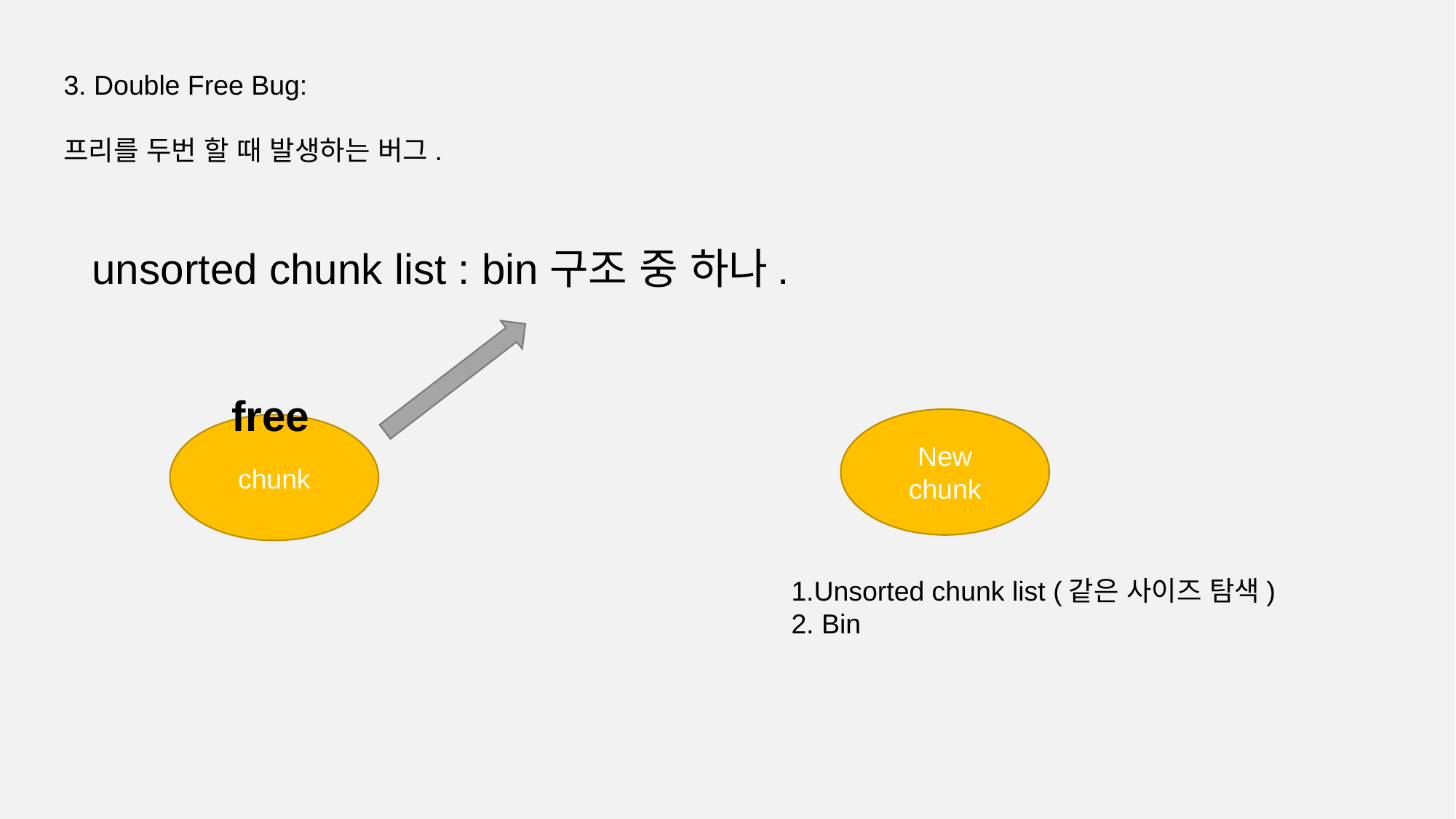

3. Double Free Bug:

프리를 두번 할 때 발생하는 버그.
unsorted chunk list : bin구조 중 하나.

free
New chunk
chunk
1.Unsorted chunk list (같은 사이즈 탐색)
2. Bin